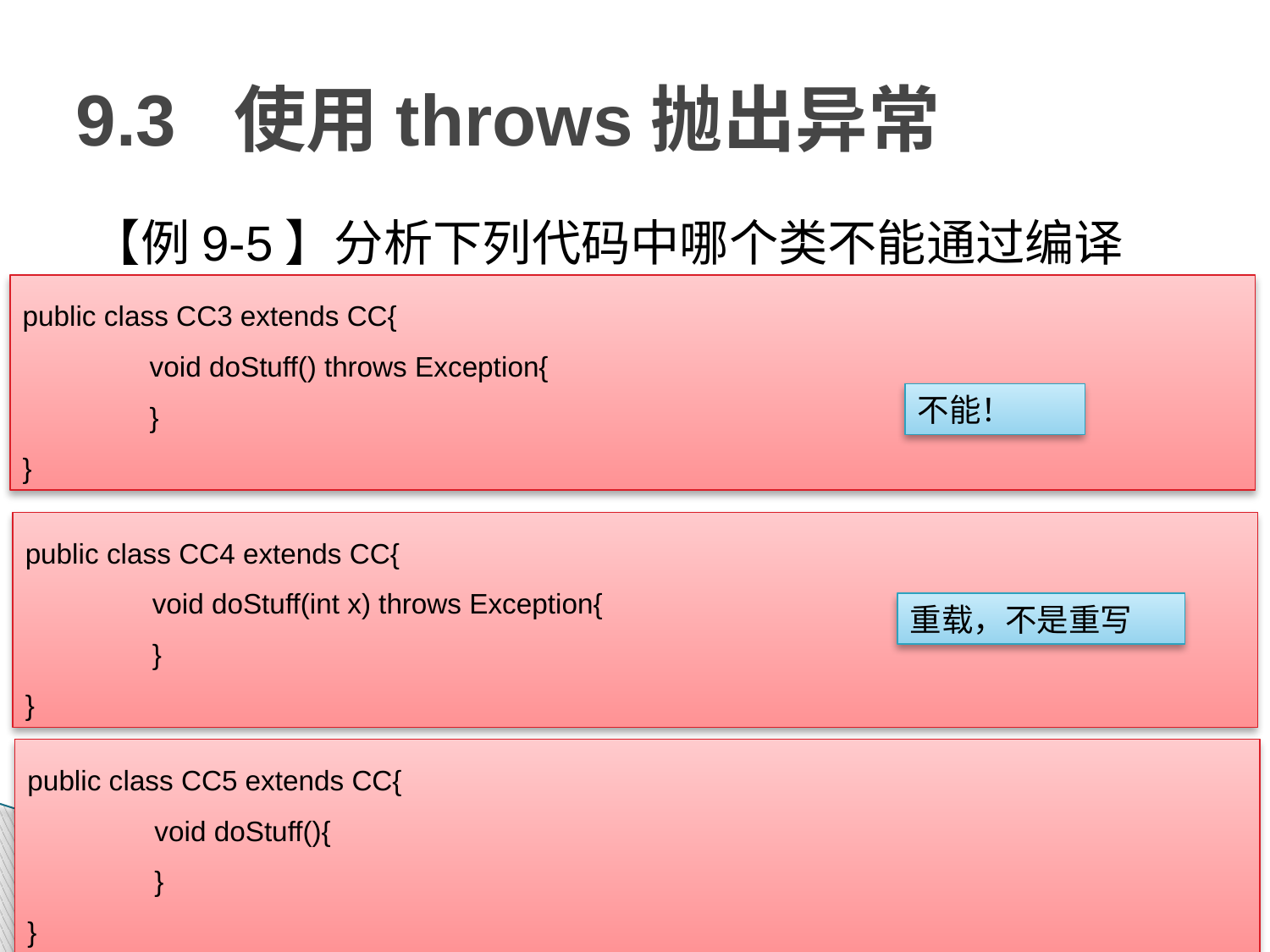

# 9.3  使用throws抛出异常
【例9-5】分析下列代码中哪个类不能通过编译
public class CC3 extends CC{
	void doStuff() throws Exception{
	}
}
不能！
public class CC4 extends CC{
	void doStuff(int x) throws Exception{
	}
}
重载，不是重写
public class CC5 extends CC{
	void doStuff(){
	}
}